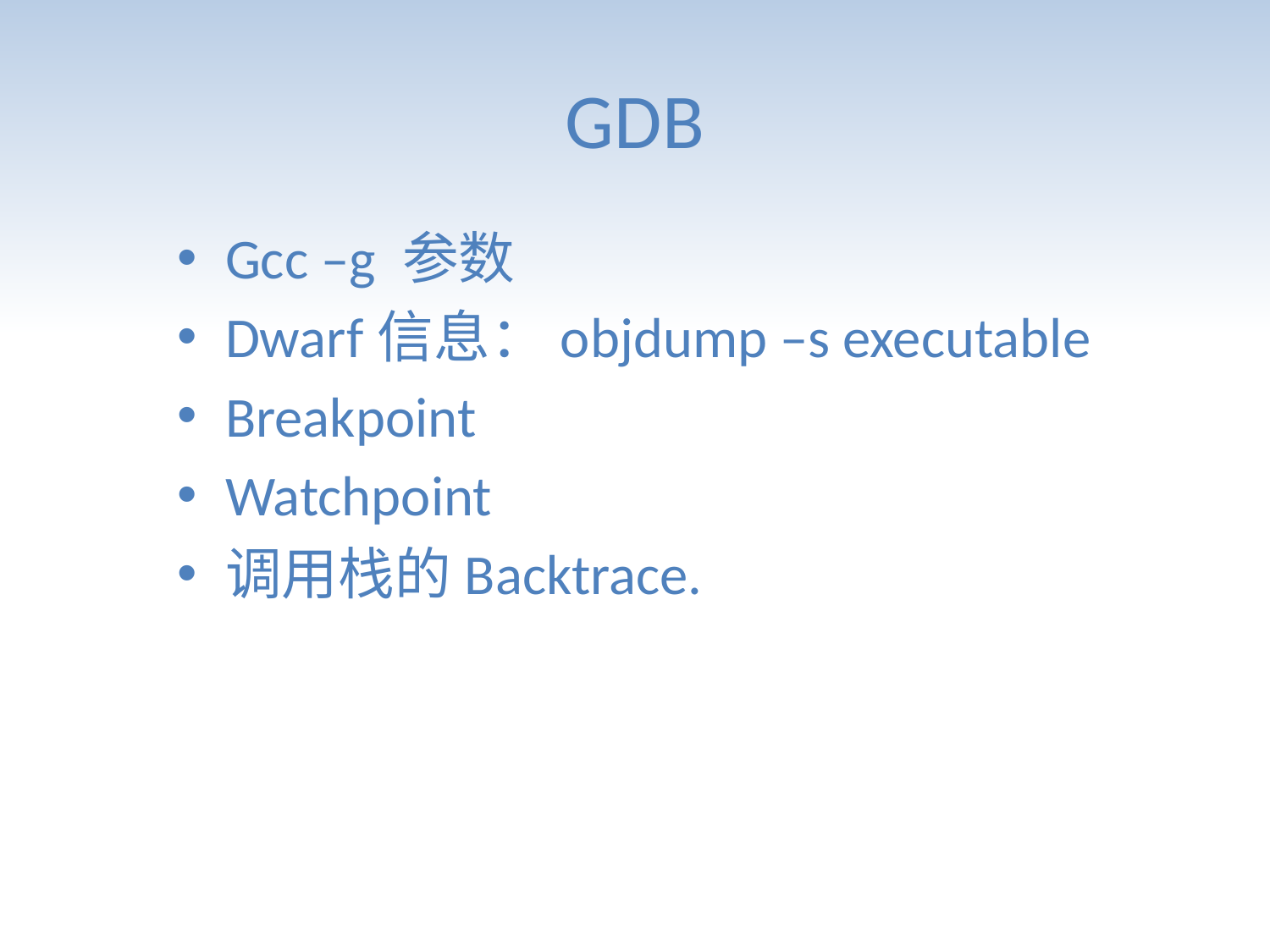

# GDB
Gcc –g 参数
Dwarf信息：objdump –s executable
Breakpoint
Watchpoint
调用栈的Backtrace.